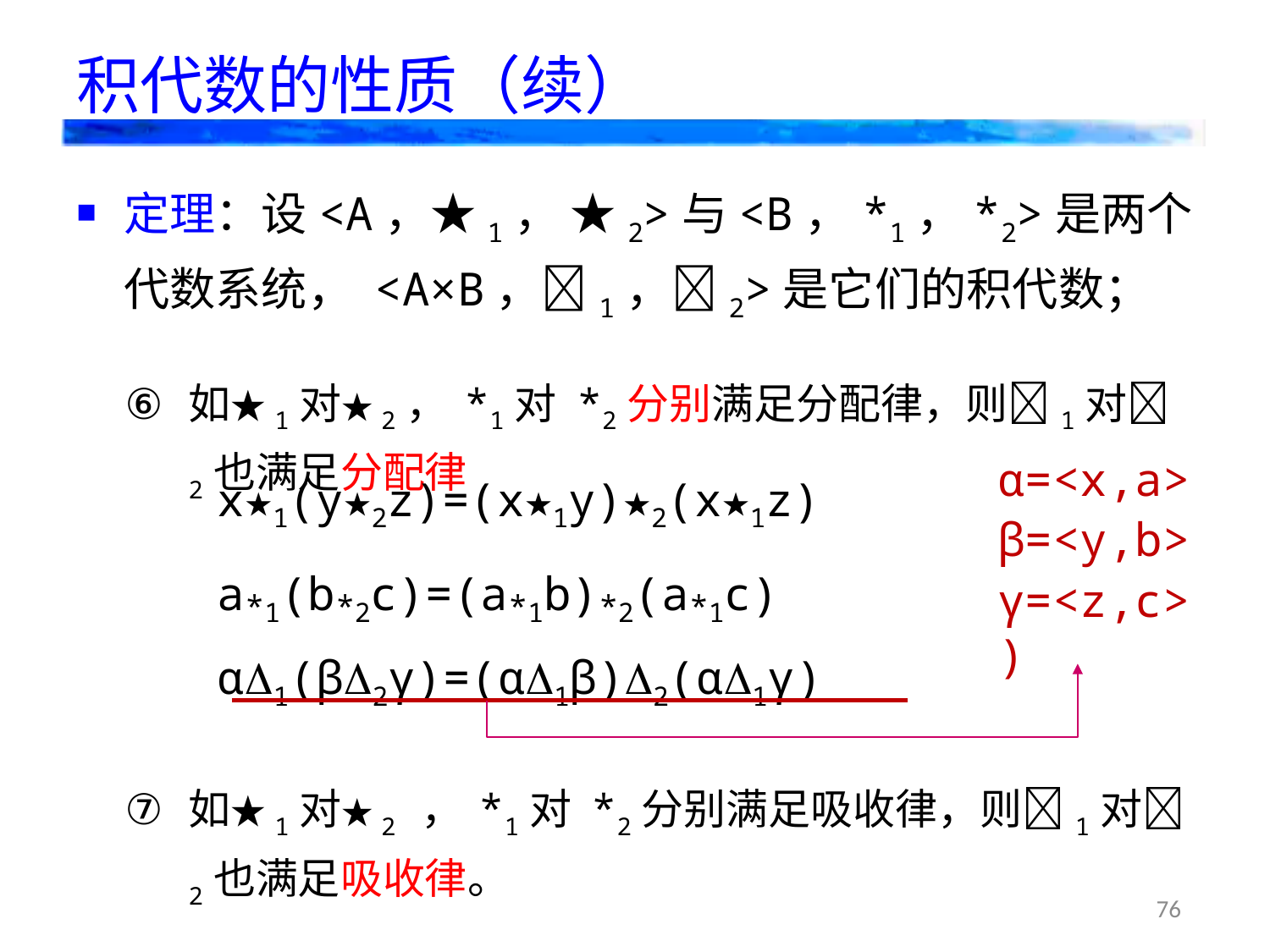

# 积代数的性质（续）
定理：设<A，★1， ★2>与<B，*1，*2>是两个代数系统， <A×B，Δ1，Δ2>是它们的积代数；
如★1对★2， *1对 *2分别满足分配律，则Δ1对Δ2也满足分配律

如★1对★2 ， *1对 *2分别满足吸收律，则Δ1对Δ2也满足吸收律。
α=<x,a>
β=<y,b>
γ=<z,c>)

x★1(y★2z)=(x★1y)★2(x★1z)
a*1(b*2c)=(a*1b)*2(a*1c)
αΔ1(βΔ2γ)=(αΔ1β)Δ2(αΔ1γ)
76